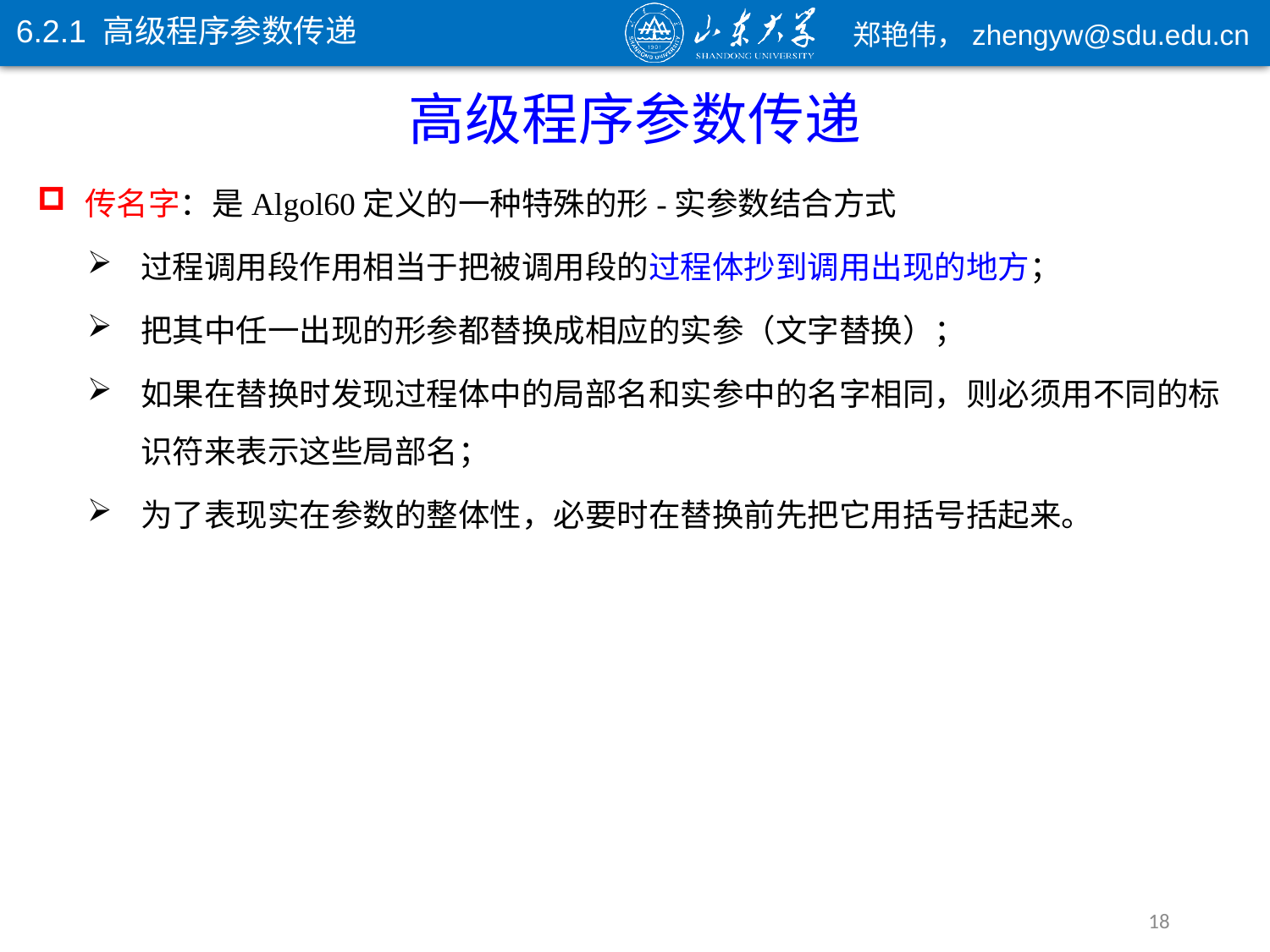

6.2.1 高级程序参数传递
高级程序参数传递
传名字：是Algol60定义的一种特殊的形-实参数结合方式
过程调用段作用相当于把被调用段的过程体抄到调用出现的地方；
把其中任一出现的形参都替换成相应的实参（文字替换）；
如果在替换时发现过程体中的局部名和实参中的名字相同，则必须用不同的标识符来表示这些局部名；
为了表现实在参数的整体性，必要时在替换前先把它用括号括起来。
18